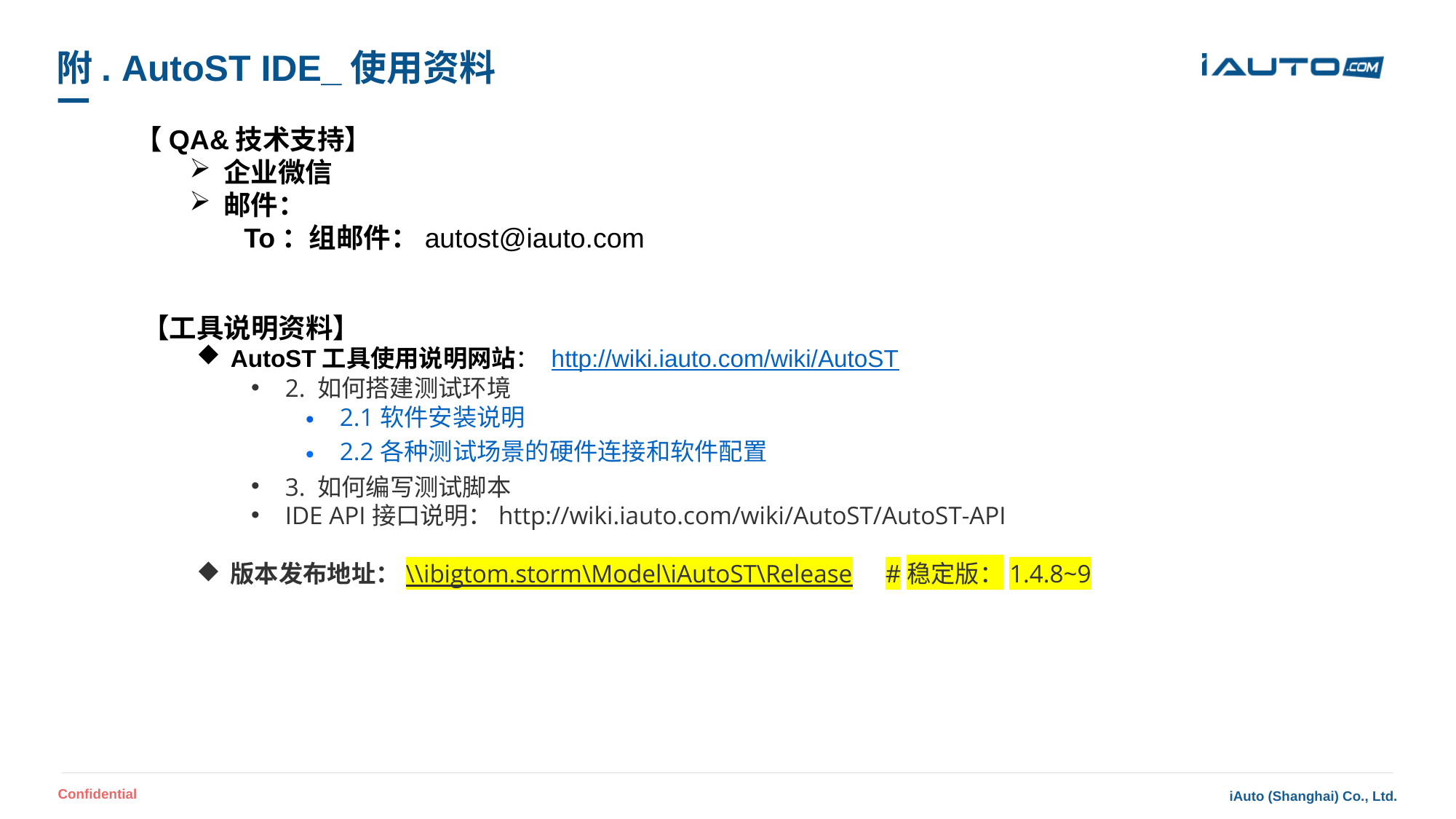

# 附. AutoST IDE_使用资料
【QA&技术支持】
企业微信
邮件：
	To：组邮件：autost@iauto.com
【工具说明资料】
AutoST工具使用说明网站： http://wiki.iauto.com/wiki/AutoST
2. 如何搭建测试环境
2.1 软件安装说明
2.2 各种测试场景的硬件连接和软件配置
3. 如何编写测试脚本
IDE API接口说明：http://wiki.iauto.com/wiki/AutoST/AutoST-API

版本发布地址：\\ibigtom.storm\Model\iAutoST\Release	#稳定版：1.4.8~9